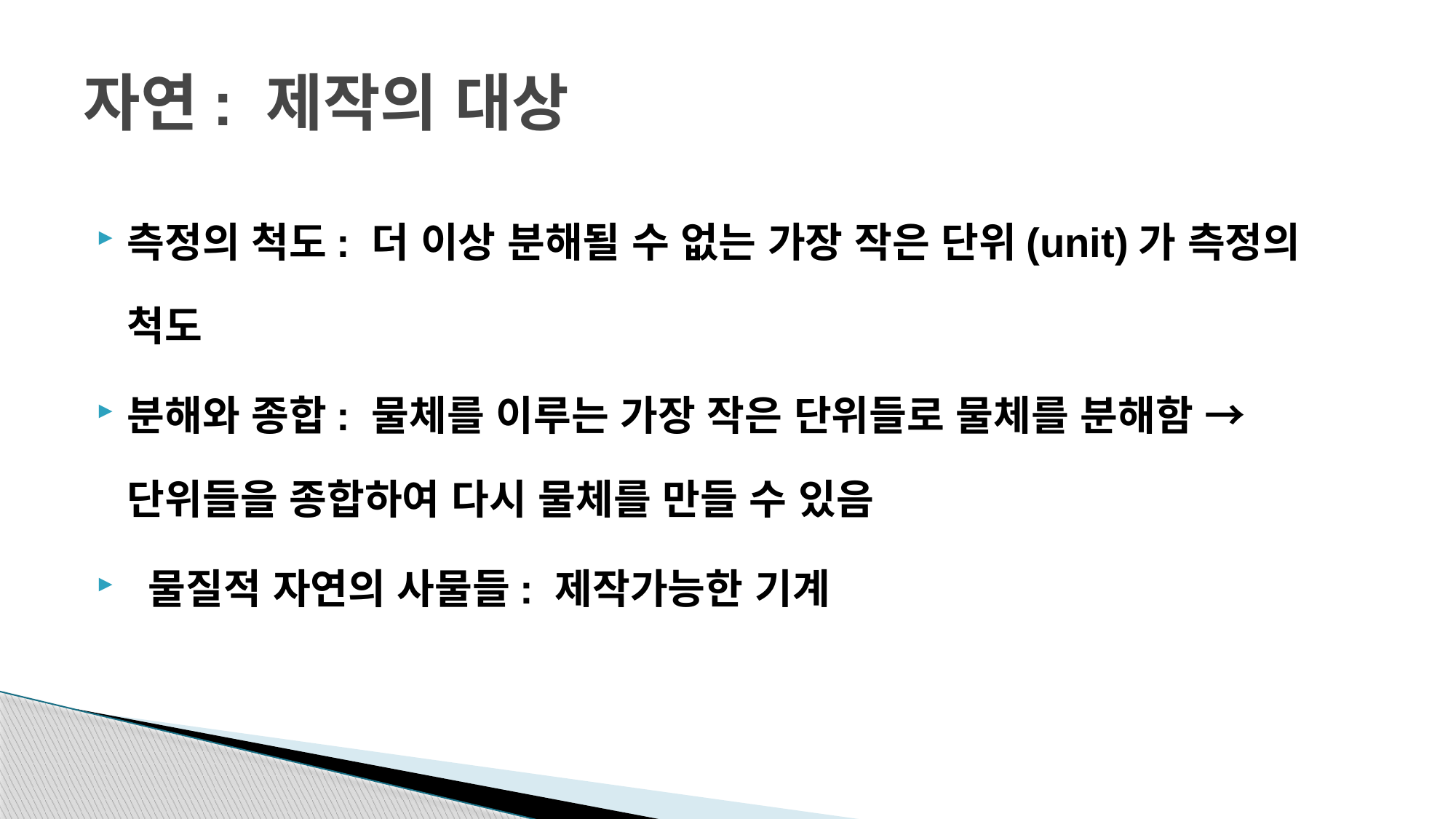

# 자연: 제작의 대상
측정의 척도: 더 이상 분해될 수 없는 가장 작은 단위(unit)가 측정의 척도
분해와 종합: 물체를 이루는 가장 작은 단위들로 물체를 분해함 → 단위들을 종합하여 다시 물체를 만들 수 있음
 물질적 자연의 사물들: 제작가능한 기계